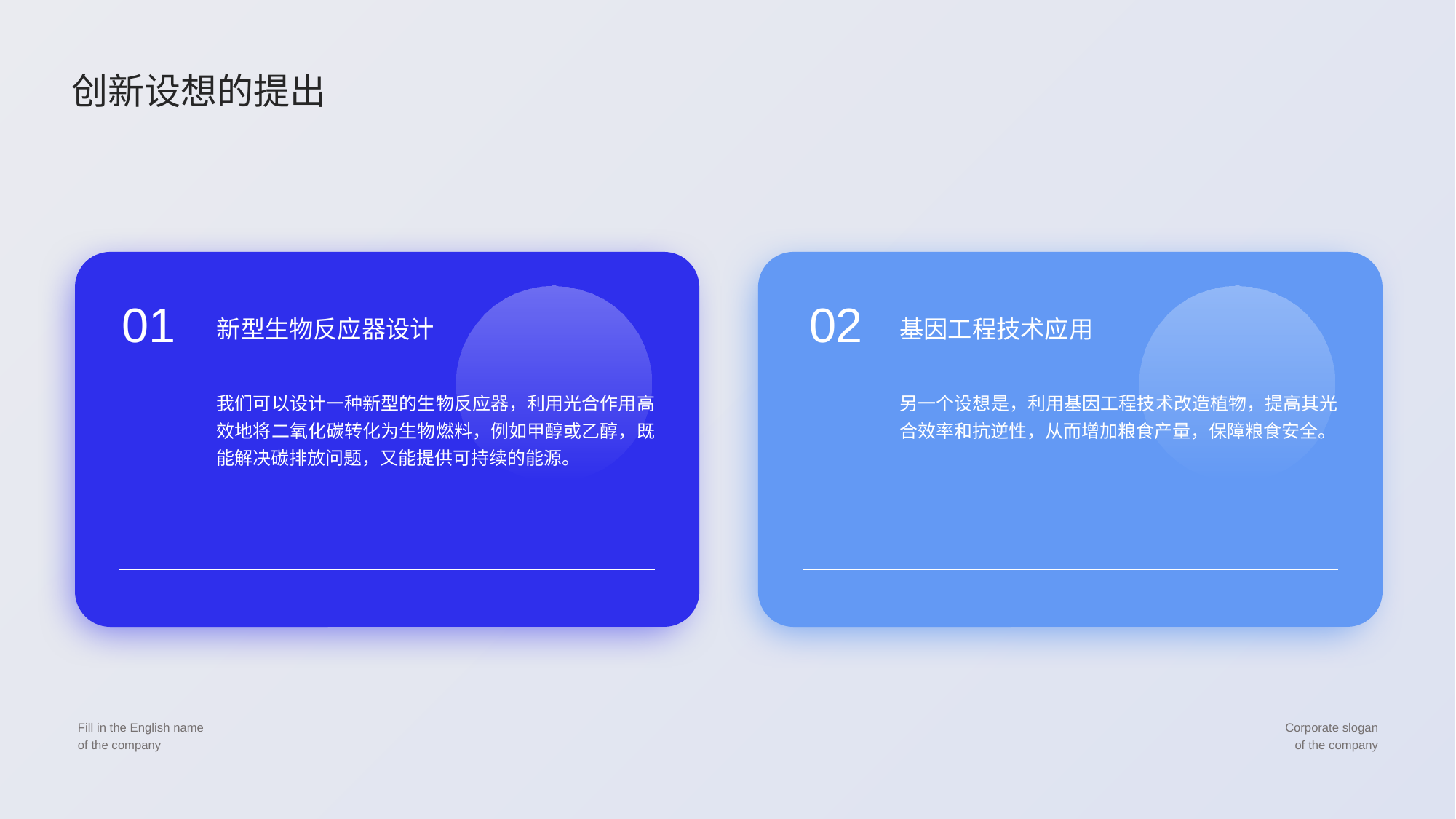

创新设想的提出

01
02
新型生物反应器设计
基因工程技术应用
我们可以设计一种新型的生物反应器，利用光合作用高效地将二氧化碳转化为生物燃料，例如甲醇或乙醇，既能解决碳排放问题，又能提供可持续的能源。
另一个设想是，利用基因工程技术改造植物，提高其光合效率和抗逆性，从而增加粮食产量，保障粮食安全。
Fill in the English name
of the company
Corporate slogan
of the company